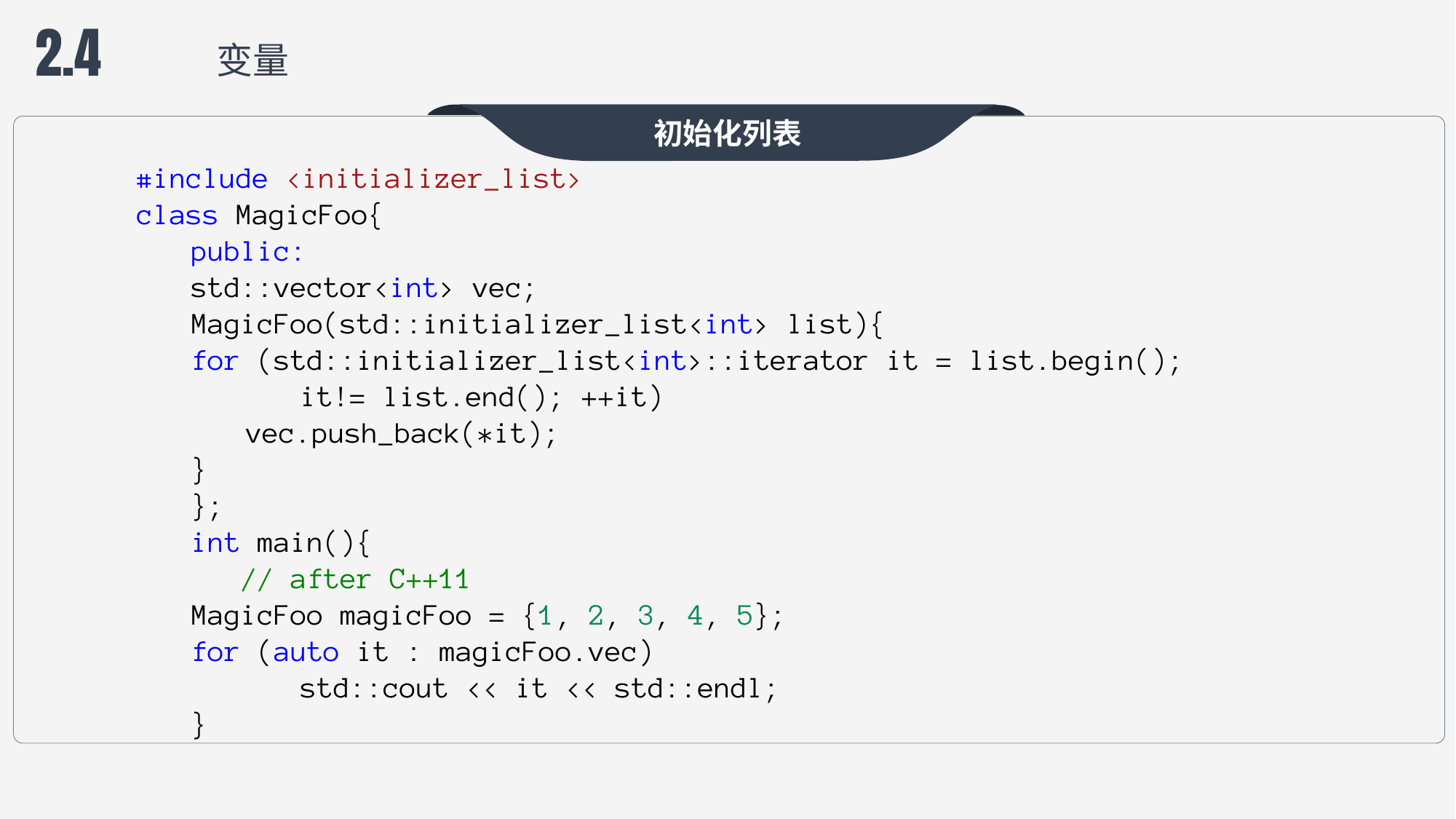

2.4
变量

初始化列表

#include <initializer_list>
class MagicFoo{
public:
std::vector<int> vec;
MagicFoo(std::initializer_list<int> list){
for (std::initializer_list<int>::iterator it = list.begin();
	it!= list.end(); ++it)
vec.push_back(*it);
}
};
int main(){
   // after C++11
MagicFoo magicFoo = {1, 2, 3, 4, 5};
for (auto it : magicFoo.vec)
	std::cout << it << std::endl;
}